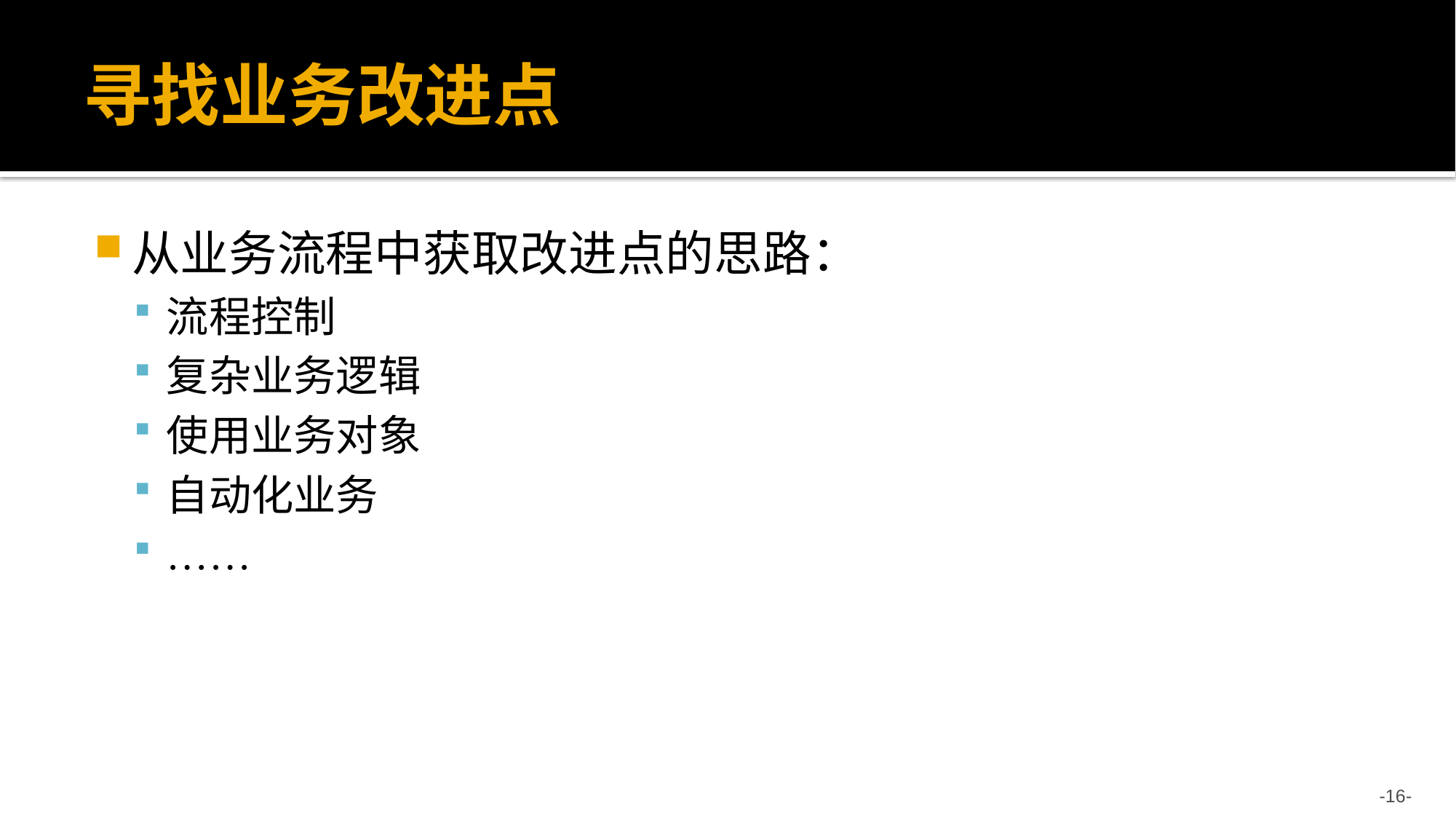

# 寻找业务改进点
从业务流程中获取改进点的思路：
流程控制
复杂业务逻辑
使用业务对象
自动化业务
……
-16-